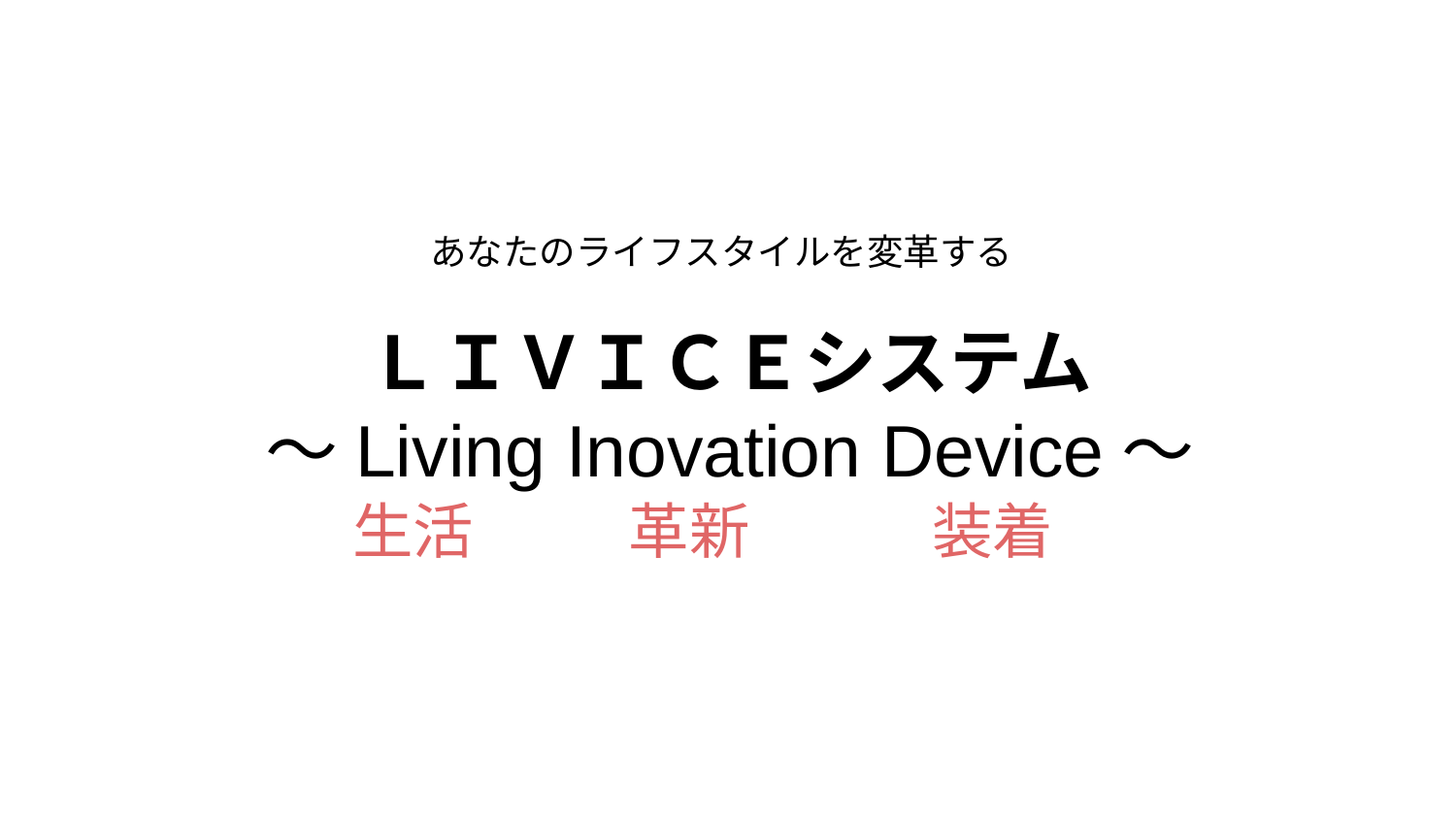

# あなたのライフスタイルを変革する
ＬＩＶＩＣＥシステム
～Living Inovation Device～
生活　　  革新　　　装着